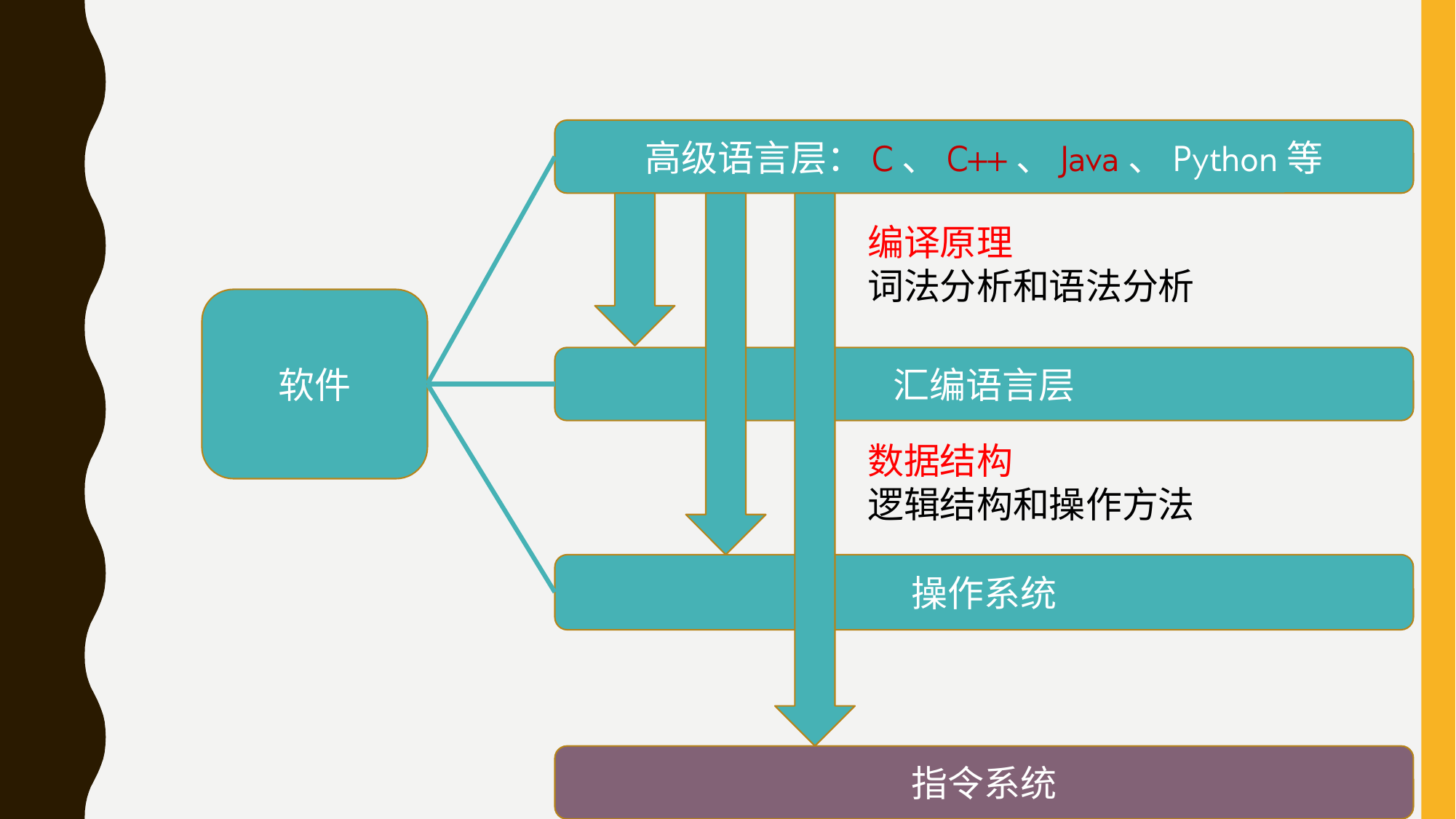

高级语言层：C、C++、Java、Python等

编译原理
词法分析和语法分析
软件
汇编语言层
数据结构
逻辑结构和操作方法
操作系统
指令系统